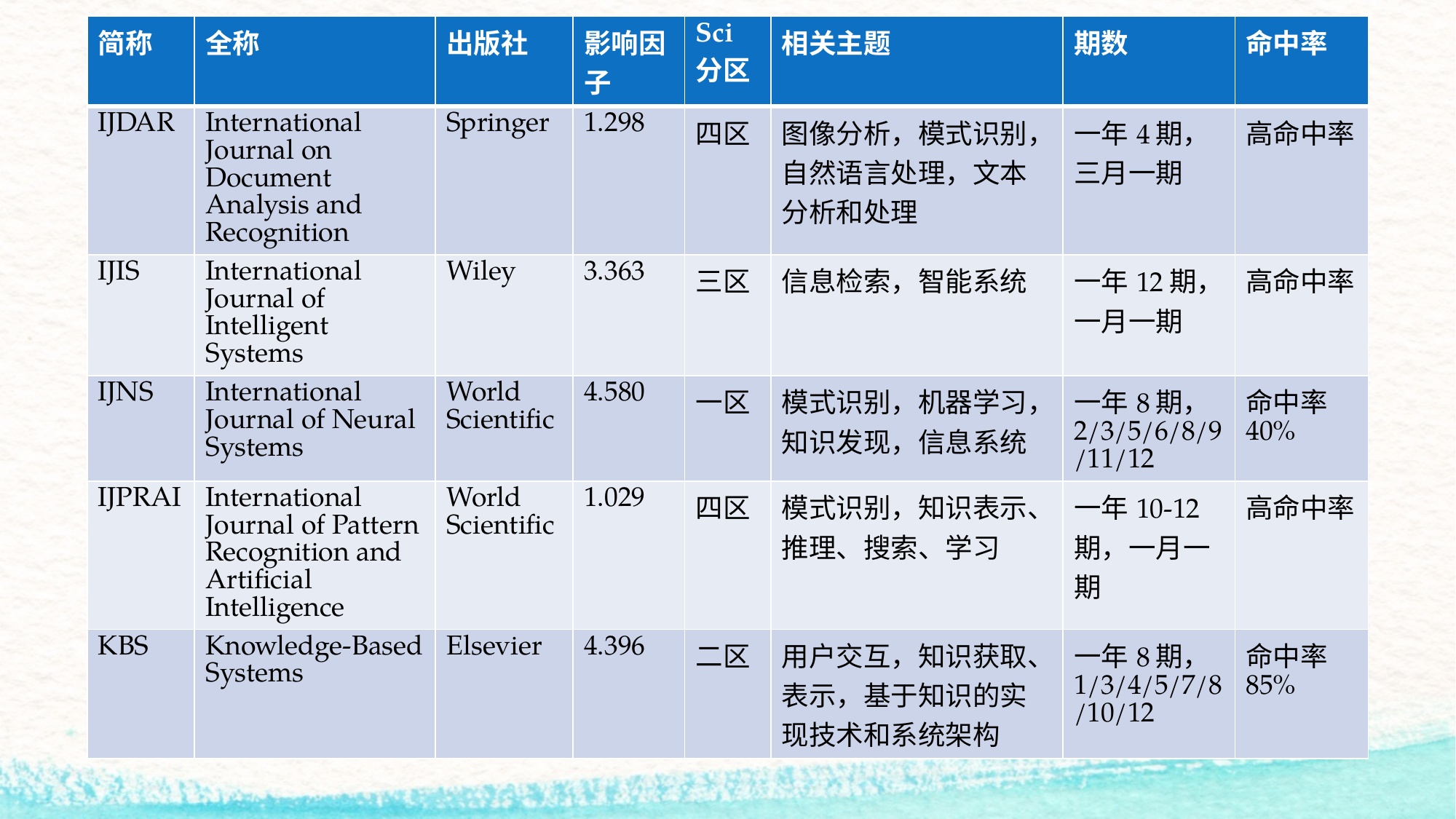

| 简称 | 全称 | 出版社 | 影响因子 | Sci分区 | 相关主题 | 期数 | 命中率 |
| --- | --- | --- | --- | --- | --- | --- | --- |
| IJDAR | International Journal on Document Analysis and Recognition | Springer | 1.298 | 四区 | 图像分析，模式识别，自然语言处理，文本分析和处理 | 一年4期，三月一期 | 高命中率 |
| IJIS | International Journal of Intelligent Systems | Wiley | 3.363 | 三区 | 信息检索，智能系统 | 一年12期，一月一期 | 高命中率 |
| IJNS | International Journal of Neural Systems | World Scientific | 4.580 | 一区 | 模式识别，机器学习，知识发现，信息系统 | 一年8期，2/3/5/6/8/9/11/12 | 命中率40% |
| IJPRAI | International Journal of Pattern Recognition and Artificial Intelligence | World Scientific | 1.029 | 四区 | 模式识别，知识表示、推理、搜索、学习 | 一年10-12期，一月一期 | 高命中率 |
| KBS | Knowledge-Based Systems | Elsevier | 4.396 | 二区 | 用户交互，知识获取、表示，基于知识的实现技术和系统架构 | 一年8期，1/3/4/5/7/8/10/12 | 命中率85% |